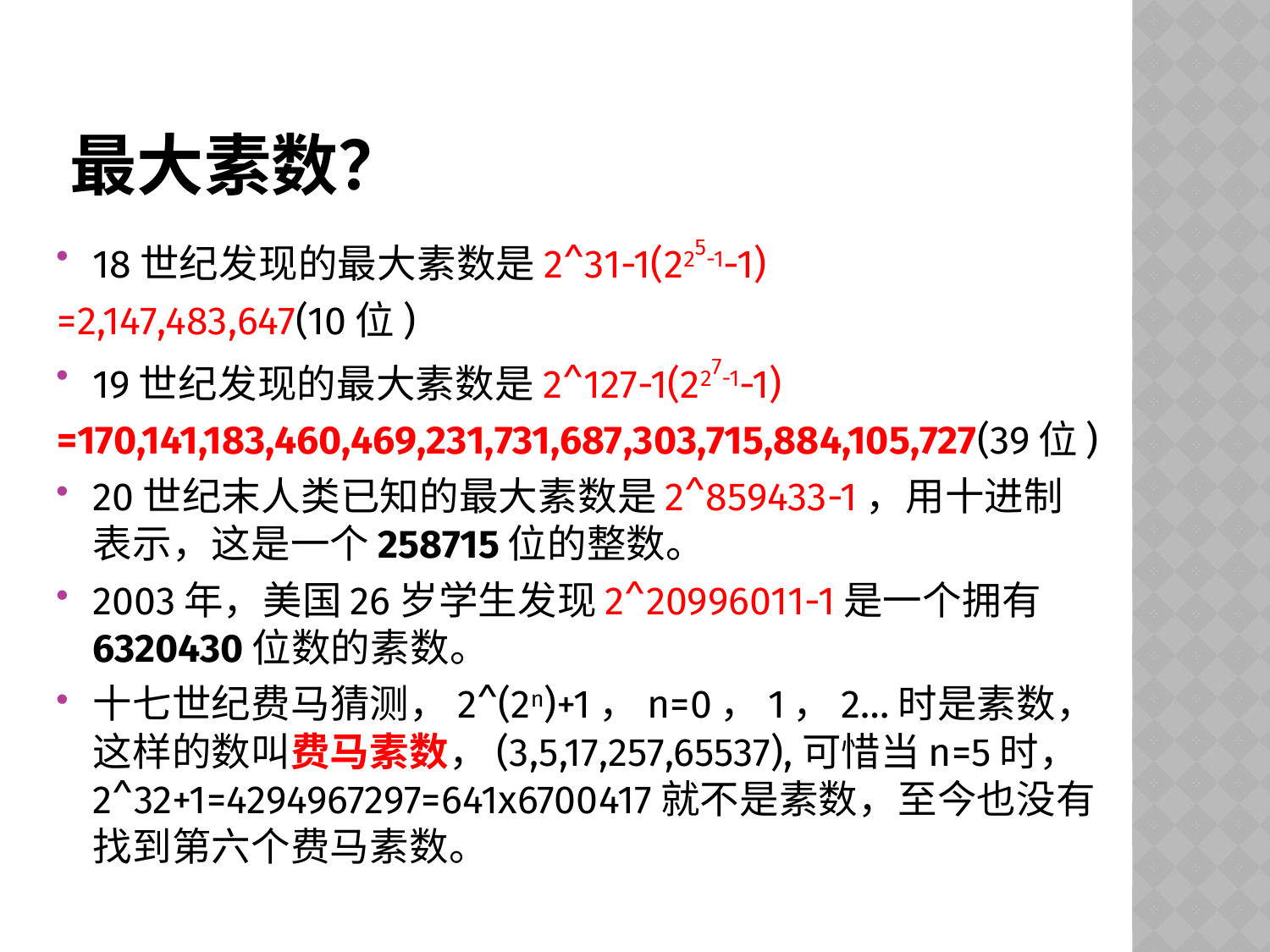

# 最大素数？
18世纪发现的最大素数是2^31-1(225-1-1)
=2,147,483,647(10位)
19世纪发现的最大素数是2^127-1(227-1-1)
=170,141,183,460,469,231,731,687,303,715,884,105,727(39位)
20世纪末人类已知的最大素数是2^859433-1，用十进制表示，这是一个258715位的整数。
2003年，美国26岁学生发现2^20996011-1是一个拥有6320430位数的素数。
十七世纪费马猜测，2^(2n)+1，n=0，1，2…时是素数，这样的数叫费马素数，(3,5,17,257,65537),可惜当n=5时，2^32+1=4294967297=641x6700417就不是素数，至今也没有找到第六个费马素数。